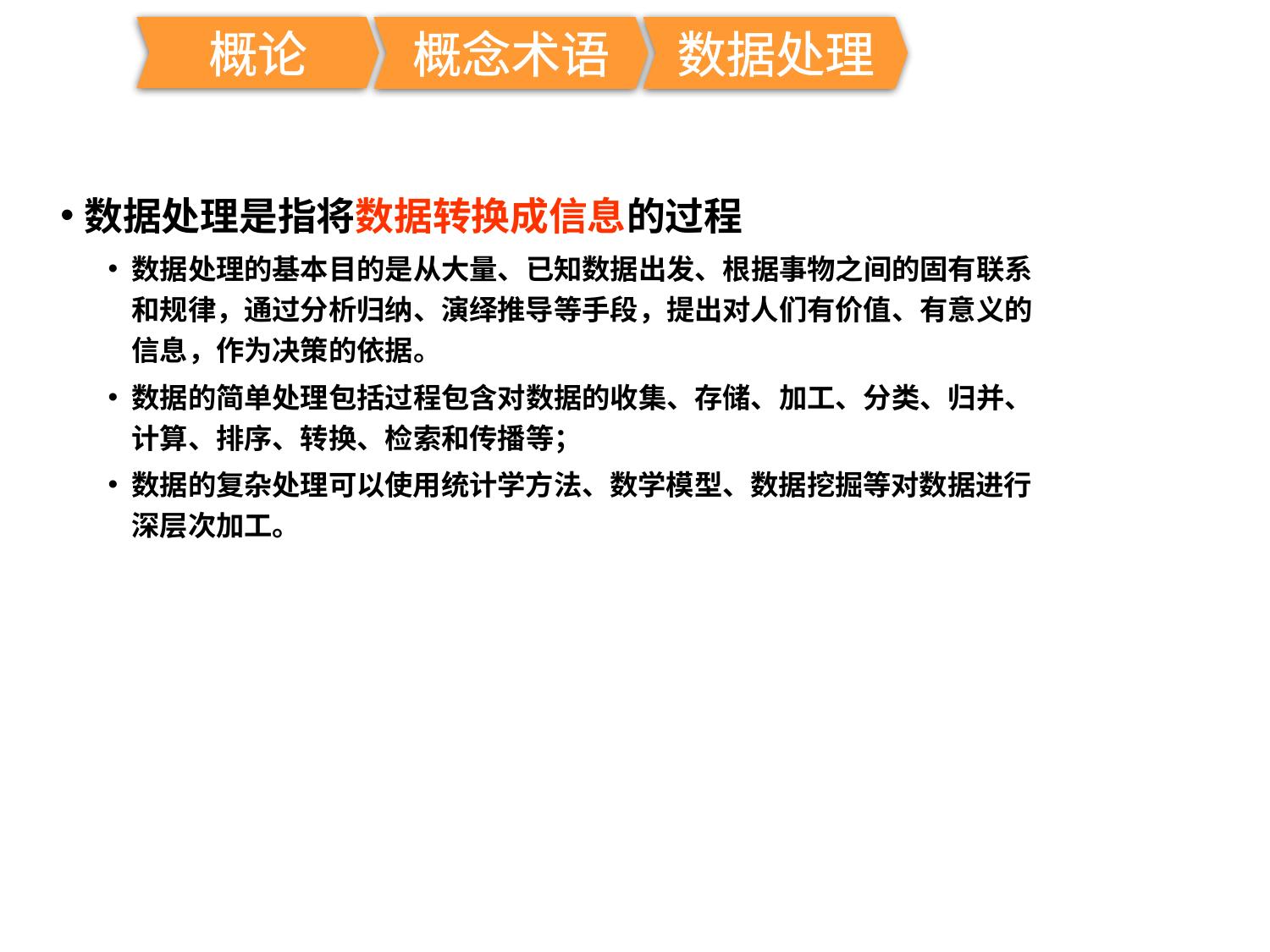

概论
概念术语
数据处理
数据处理是指将数据转换成信息的过程
数据处理的基本目的是从大量、已知数据出发、根据事物之间的固有联系和规律，通过分析归纳、演绎推导等手段，提出对人们有价值、有意义的信息，作为决策的依据。
数据的简单处理包括过程包含对数据的收集、存储、加工、分类、归并、计算、排序、转换、检索和传播等；
数据的复杂处理可以使用统计学方法、数学模型、数据挖掘等对数据进行深层次加工。